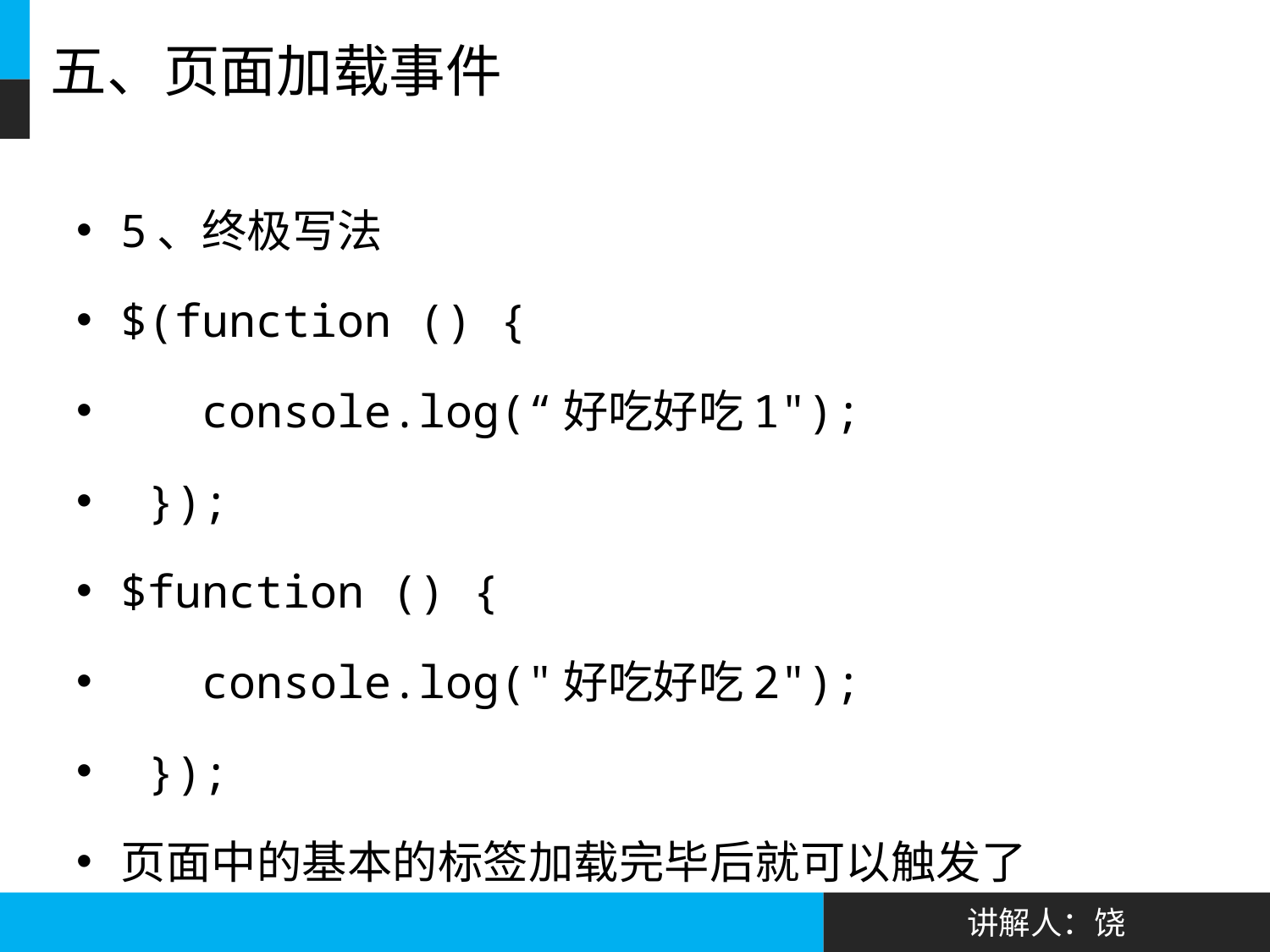

# 五、页面加载事件
5、终极写法
$(function () {
   console.log(“好吃好吃1");
 });
$function () {
   console.log("好吃好吃2");
 });
页面中的基本的标签加载完毕后就可以触发了